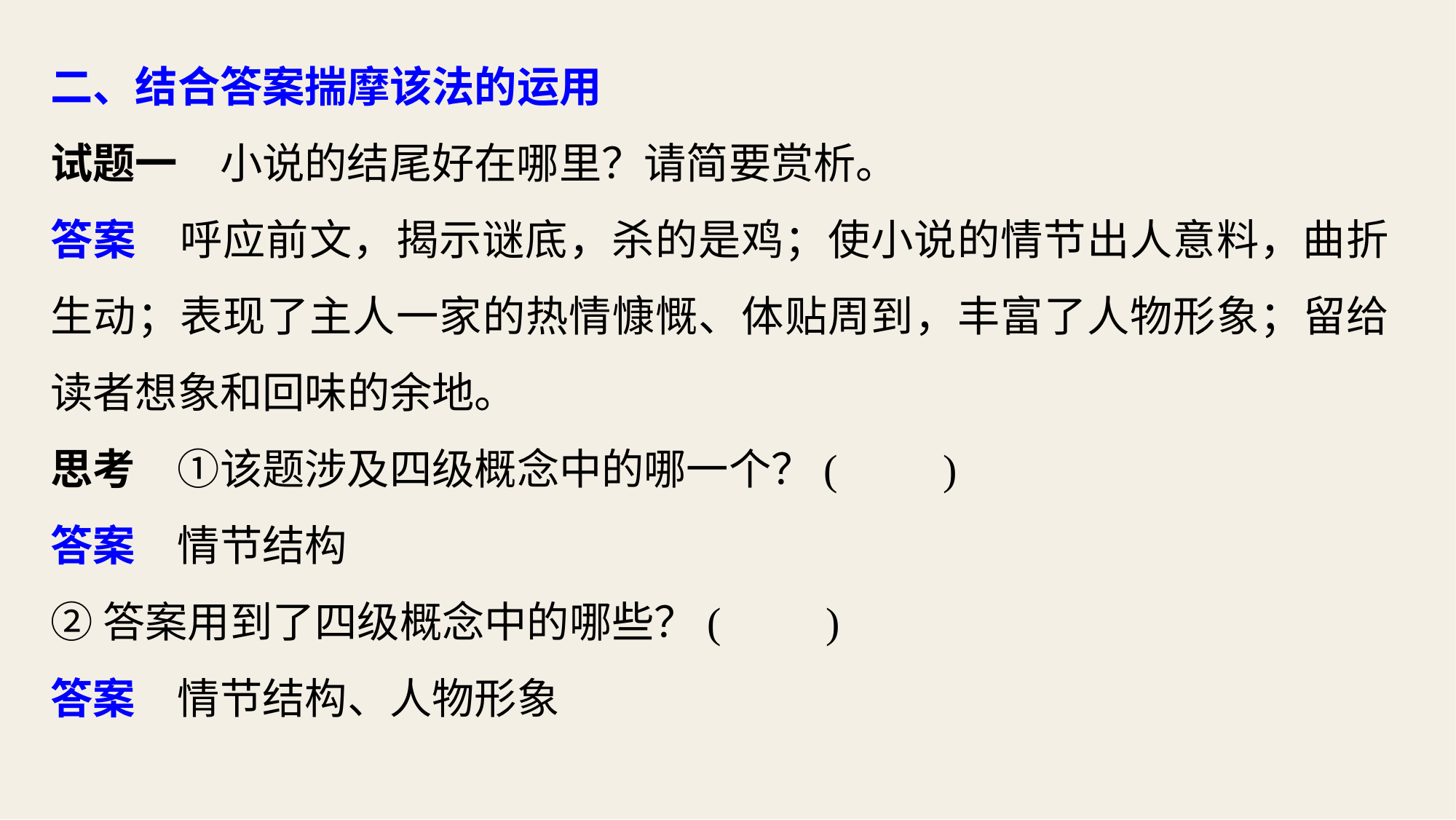

二、结合答案揣摩该法的运用
试题一　小说的结尾好在哪里？请简要赏析。
答案　呼应前文，揭示谜底，杀的是鸡；使小说的情节出人意料，曲折生动；表现了主人一家的热情慷慨、体贴周到，丰富了人物形象；留给读者想象和回味的余地。
思考　①该题涉及四级概念中的哪一个？(　　)
答案　情节结构
②答案用到了四级概念中的哪些？(　　)
答案　情节结构、人物形象